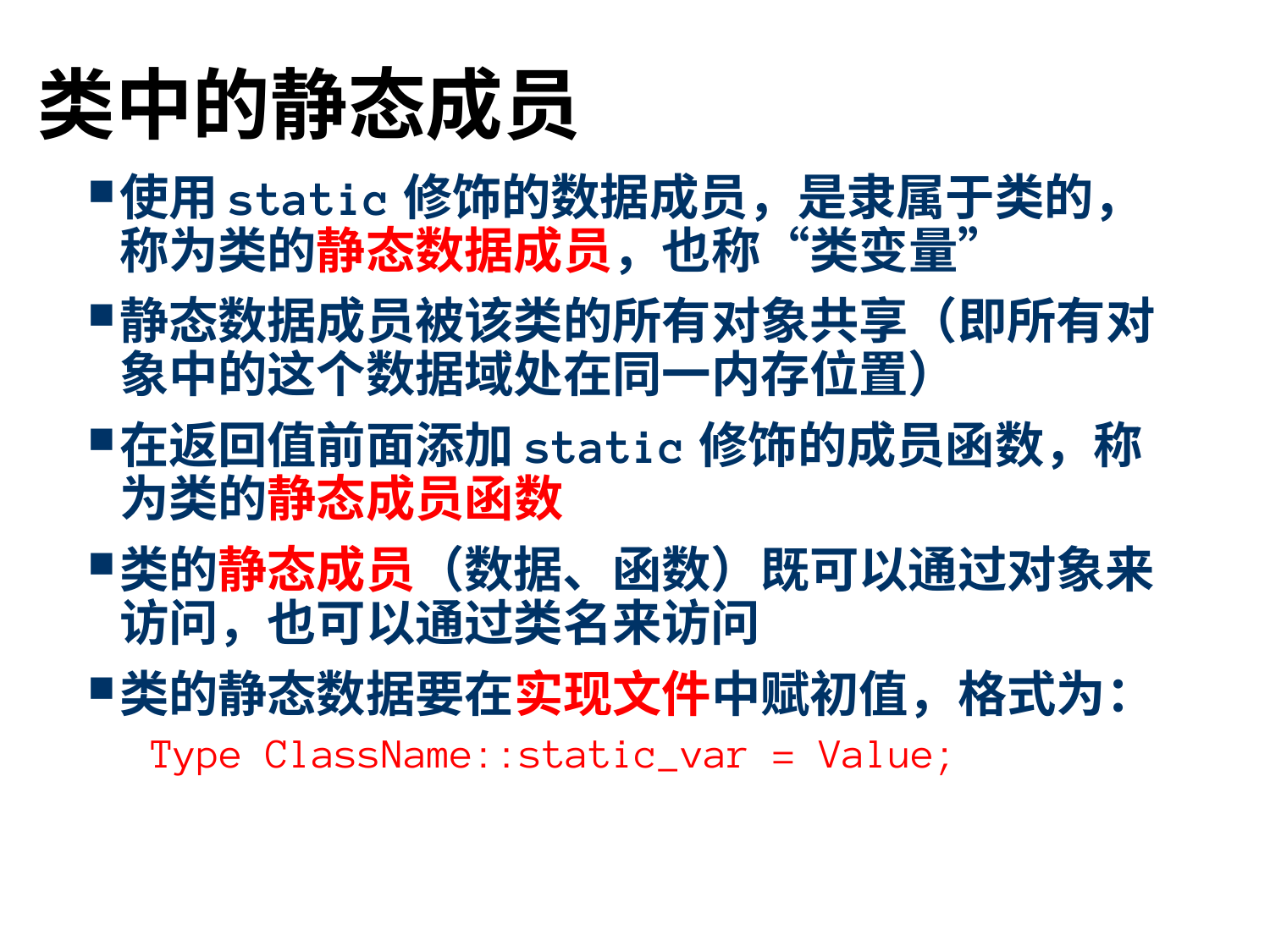

# 类中的静态成员
使用static修饰的数据成员，是隶属于类的，称为类的静态数据成员，也称“类变量”
静态数据成员被该类的所有对象共享（即所有对象中的这个数据域处在同一内存位置）
在返回值前面添加static修饰的成员函数，称为类的静态成员函数
类的静态成员（数据、函数）既可以通过对象来访问，也可以通过类名来访问
类的静态数据要在实现文件中赋初值，格式为：
Type ClassName::static_var = Value;